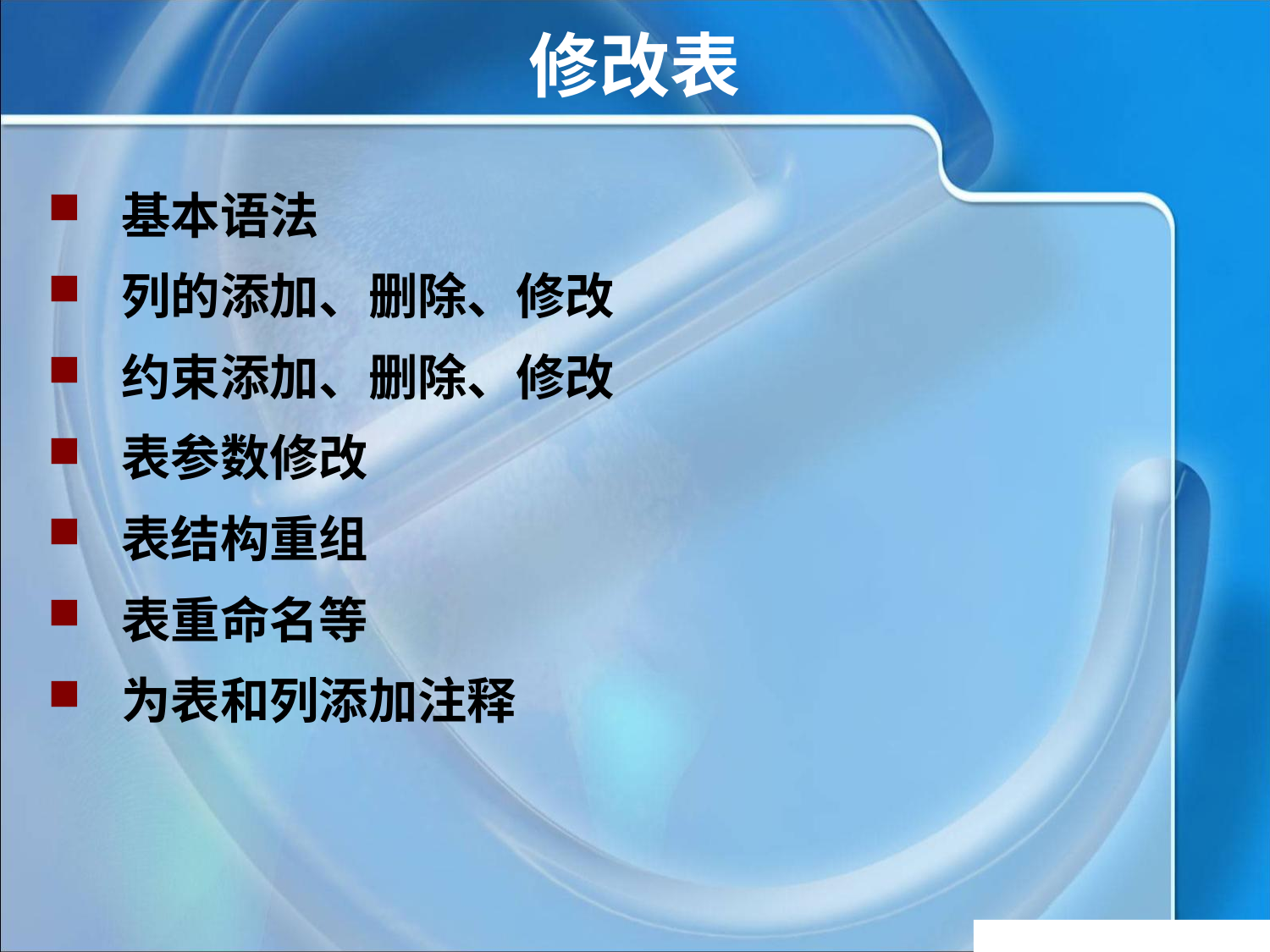

# 修改表
基本语法
列的添加、删除、修改
约束添加、删除、修改
表参数修改
表结构重组
表重命名等
为表和列添加注释
53